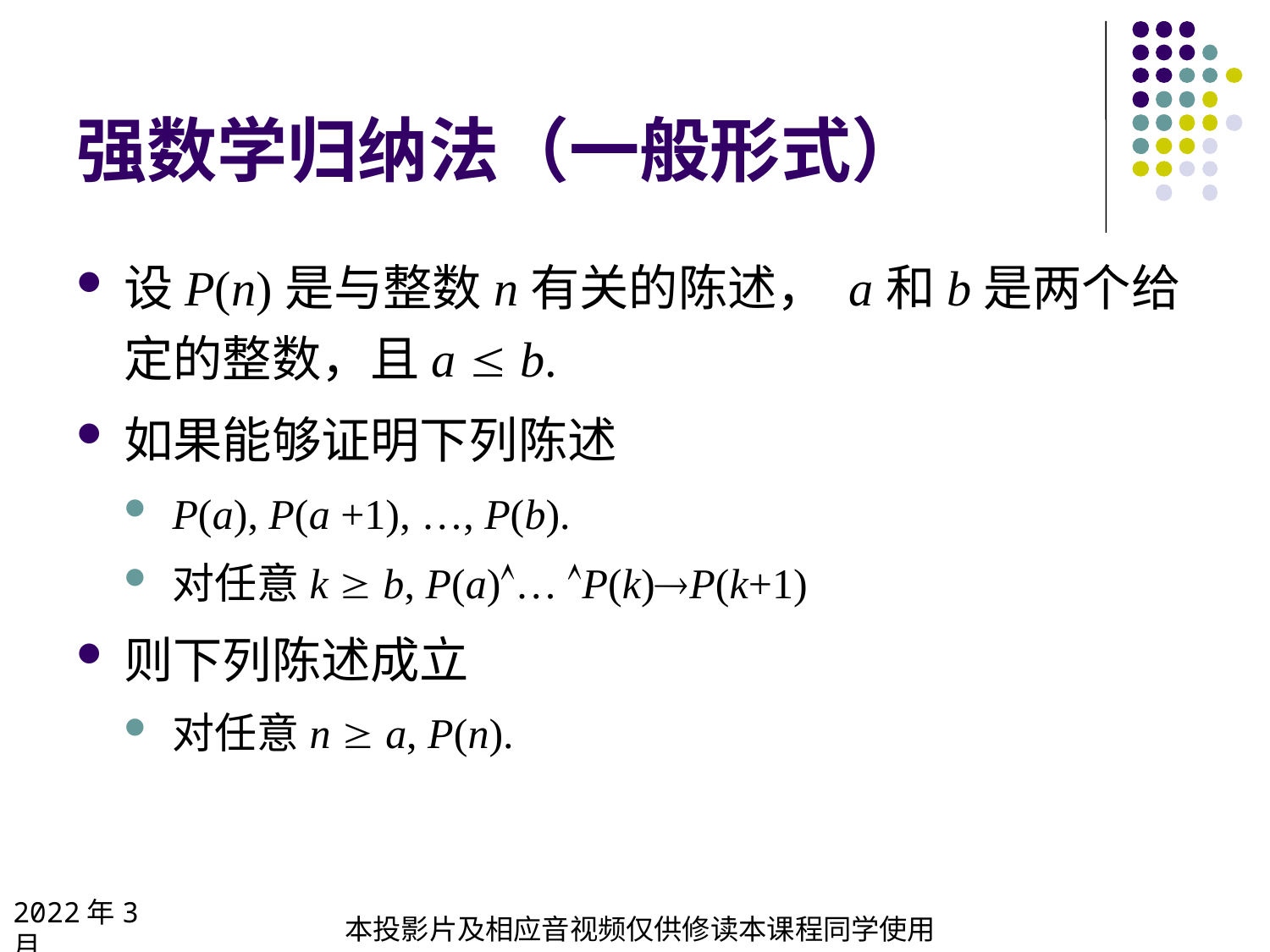

# 强数学归纳法（一般形式）
设P(n)是与整数n有关的陈述， a和b是两个给定的整数，且a ≤ b.
如果能够证明下列陈述
P(a), P(a +1), …, P(b).
对任意k ≥ b, P(a)∧… ∧P(k)→P(k+1)
则下列陈述成立
对任意n ≥ a, P(n).
2022年3月
本投影片及相应音视频仅供修读本课程同学使用
27